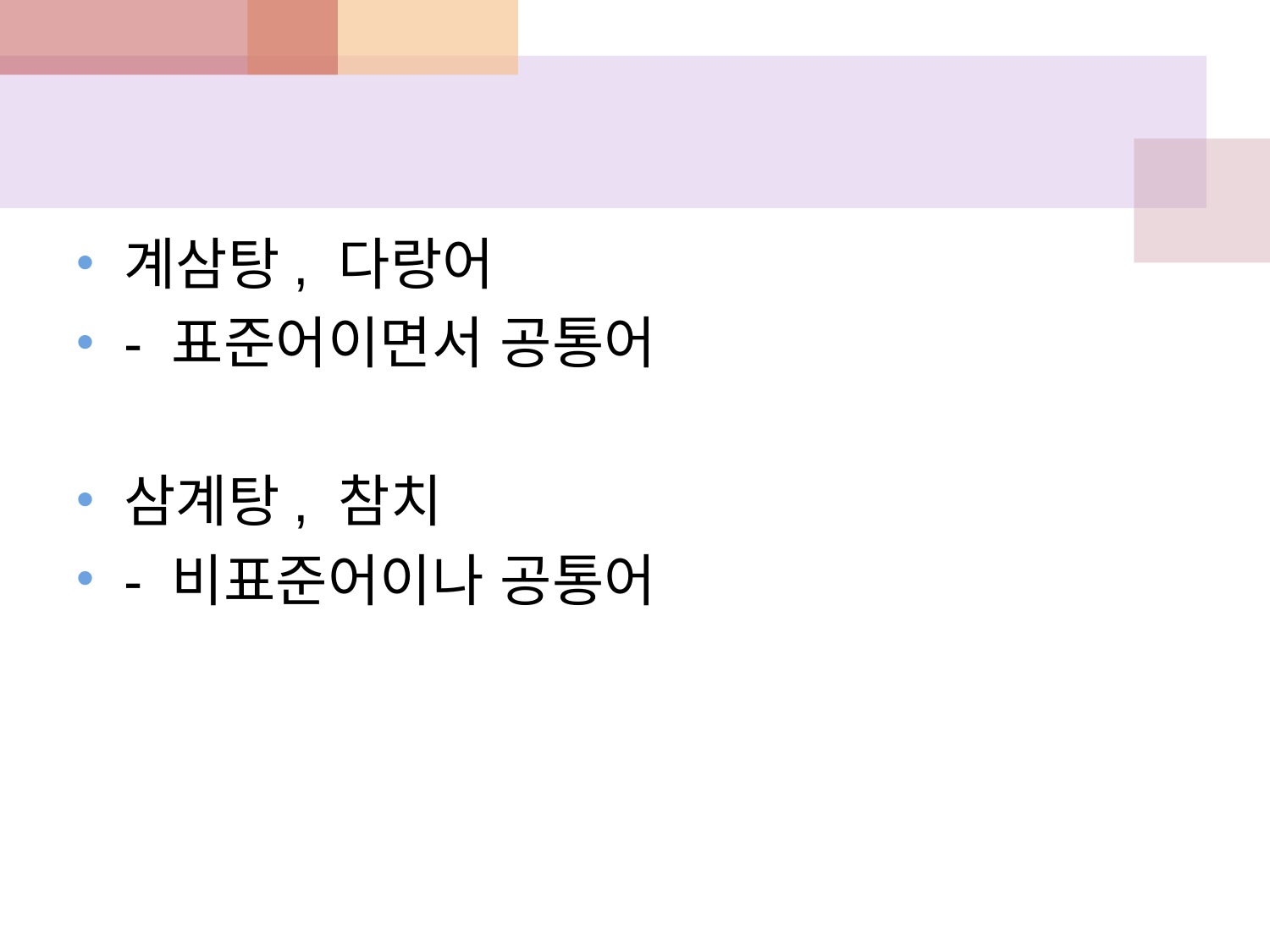

#
계삼탕, 다랑어
- 표준어이면서 공통어

삼계탕, 참치
- 비표준어이나 공통어